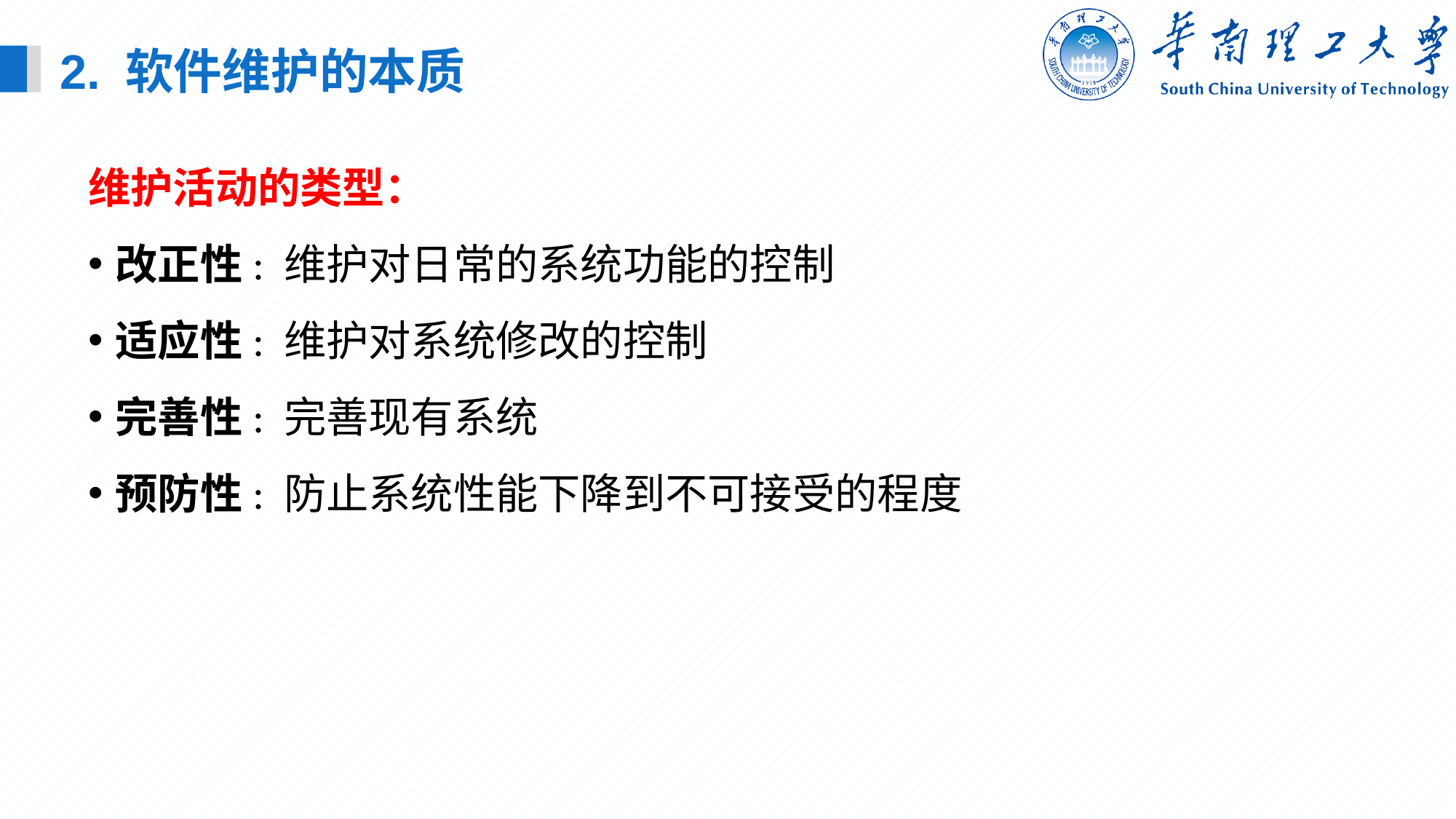

2. 软件维护的本质
维护活动的类型：
改正性: 维护对日常的系统功能的控制
适应性: 维护对系统修改的控制
完善性: 完善现有系统
预防性: 防止系统性能下降到不可接受的程度